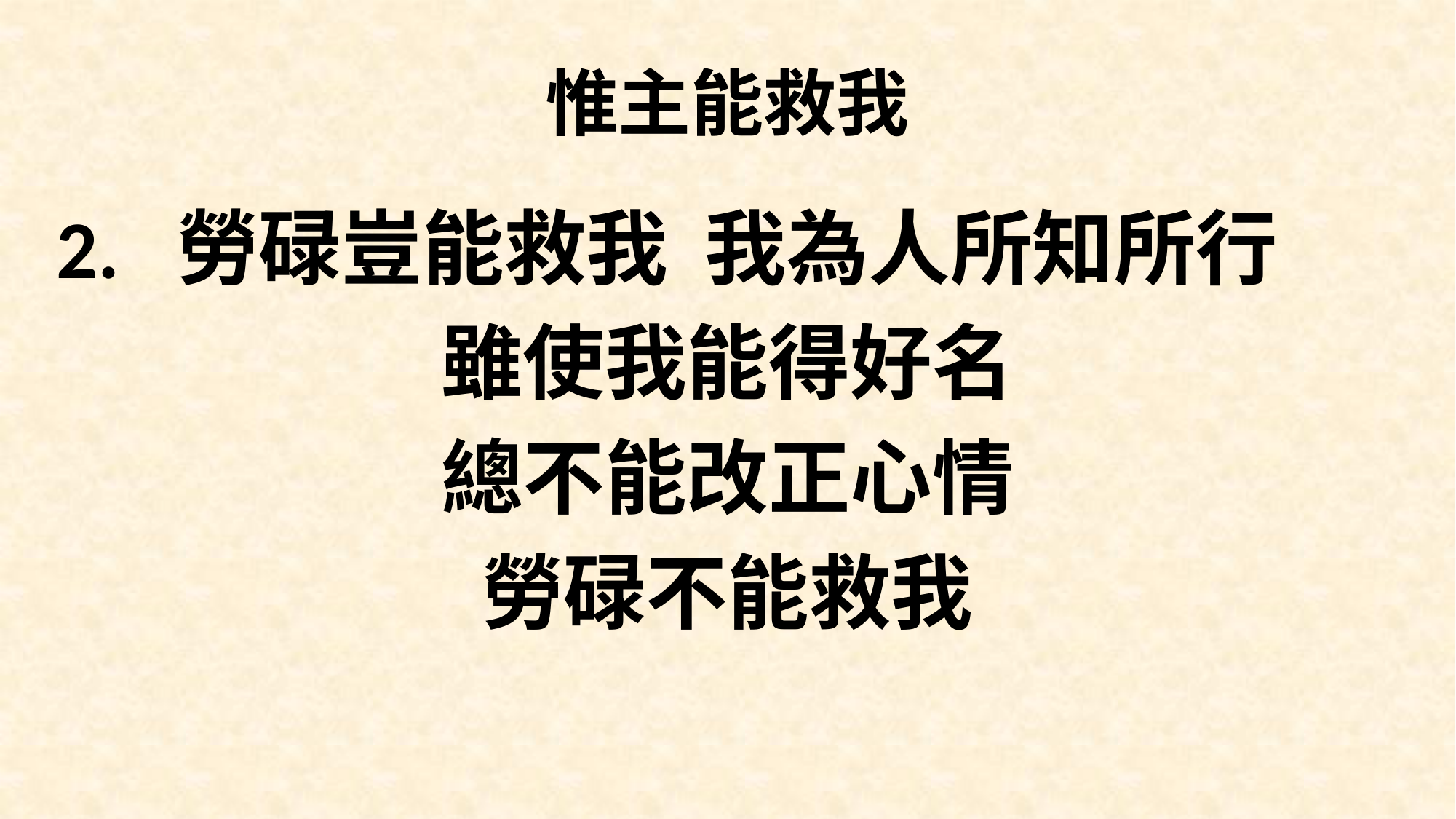

# 惟主能救我
2.
勞碌豈能救我  我為人所知所行
雖使我能得好名
總不能改正心情
勞碌不能救我